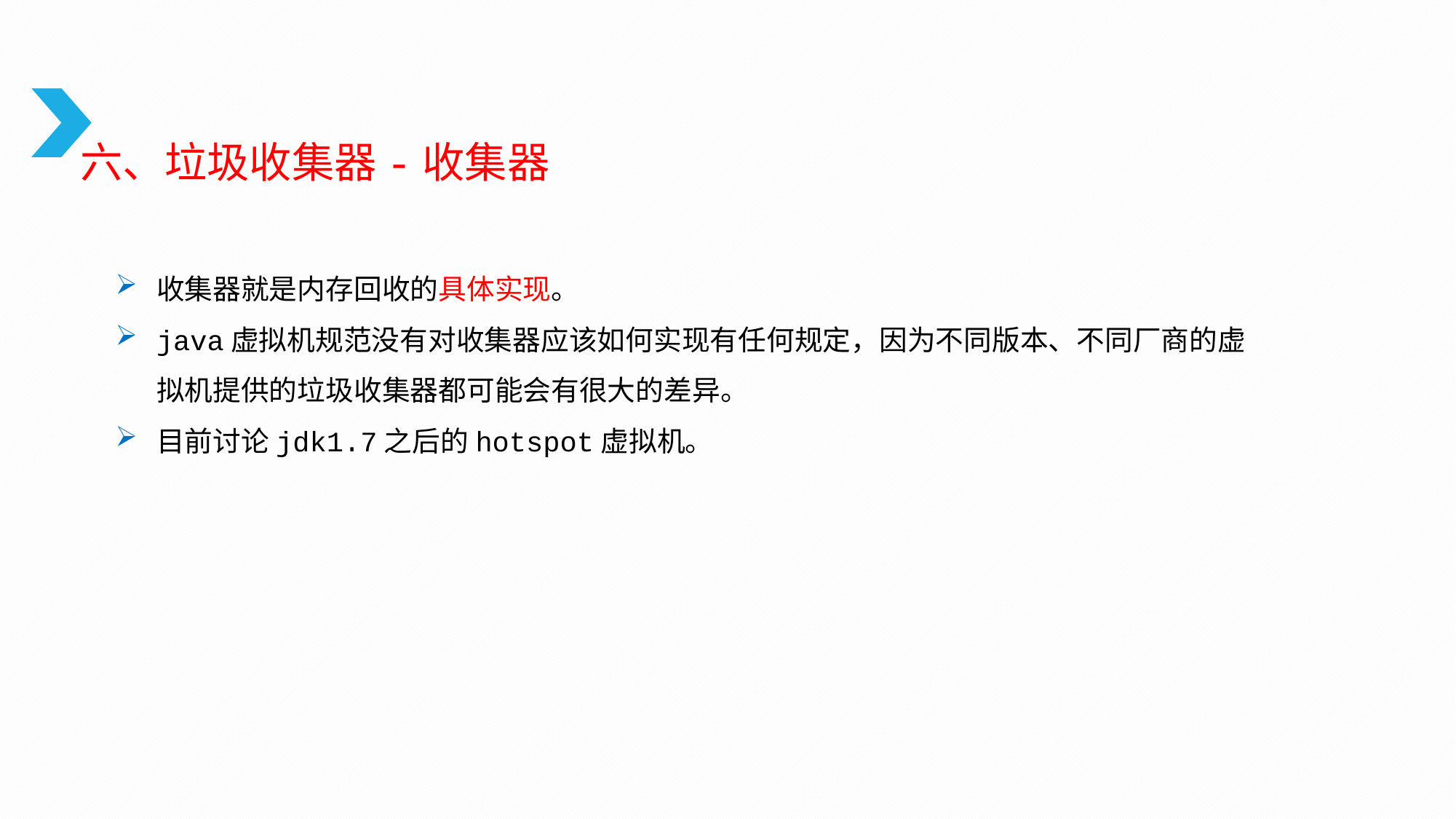

六、垃圾收集器-收集器
收集器就是内存回收的具体实现。
java虚拟机规范没有对收集器应该如何实现有任何规定，因为不同版本、不同厂商的虚拟机提供的垃圾收集器都可能会有很大的差异。
目前讨论jdk1.7之后的hotspot虚拟机。